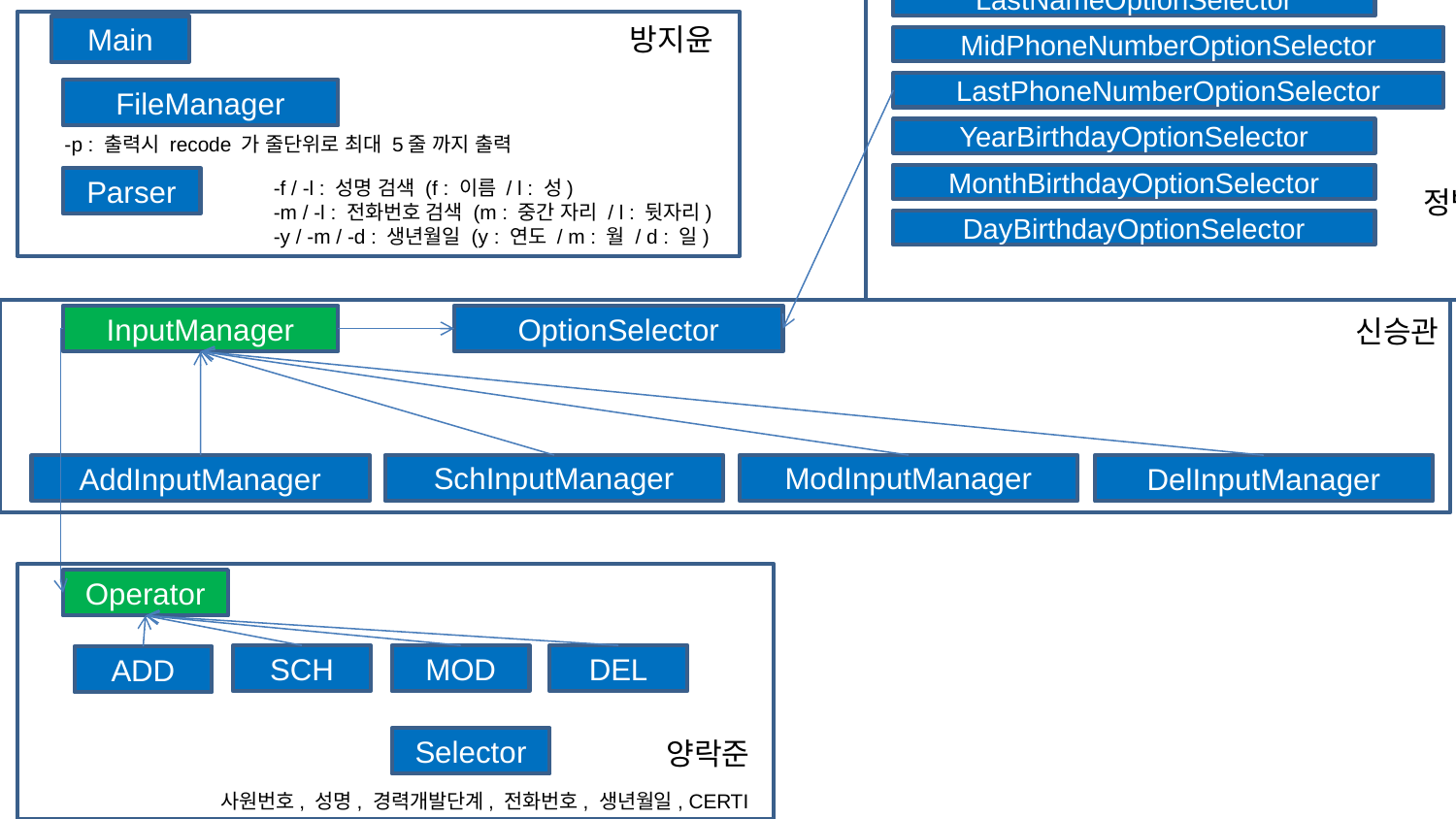

FirstNameOptionSelector
LastNameOptionSelector

방지윤
Main
MidPhoneNumberOptionSelector
LastPhoneNumberOptionSelector
FileManager
YearBirthdayOptionSelector
-p : 출력시 recode 가 줄단위로 최대 5줄 까지 출력
MonthBirthdayOptionSelector
Parser
-f / -l : 성명 검색 (f : 이름 / l : 성)
-m / -l : 전화번호 검색 (m : 중간 자리 / l : 뒷자리)
-y / -m / -d : 생년월일 (y : 연도 / m : 월 / d : 일)
정병훈
DayBirthdayOptionSelector
Employee
Sort

- Add 완료 후 Sorting 한번 진행
 (직전 연산자==ADD&&현재 연산자 !=ADD)
OptionSelector
신승관
InputManager
SchInputManager
ModInputManager
AddInputManager
DelInputManager

Operator
SCH
MOD
DEL
ADD
Selector
양락준
사원번호, 성명, 경력개발단계, 전화번호, 생년월일, CERTI